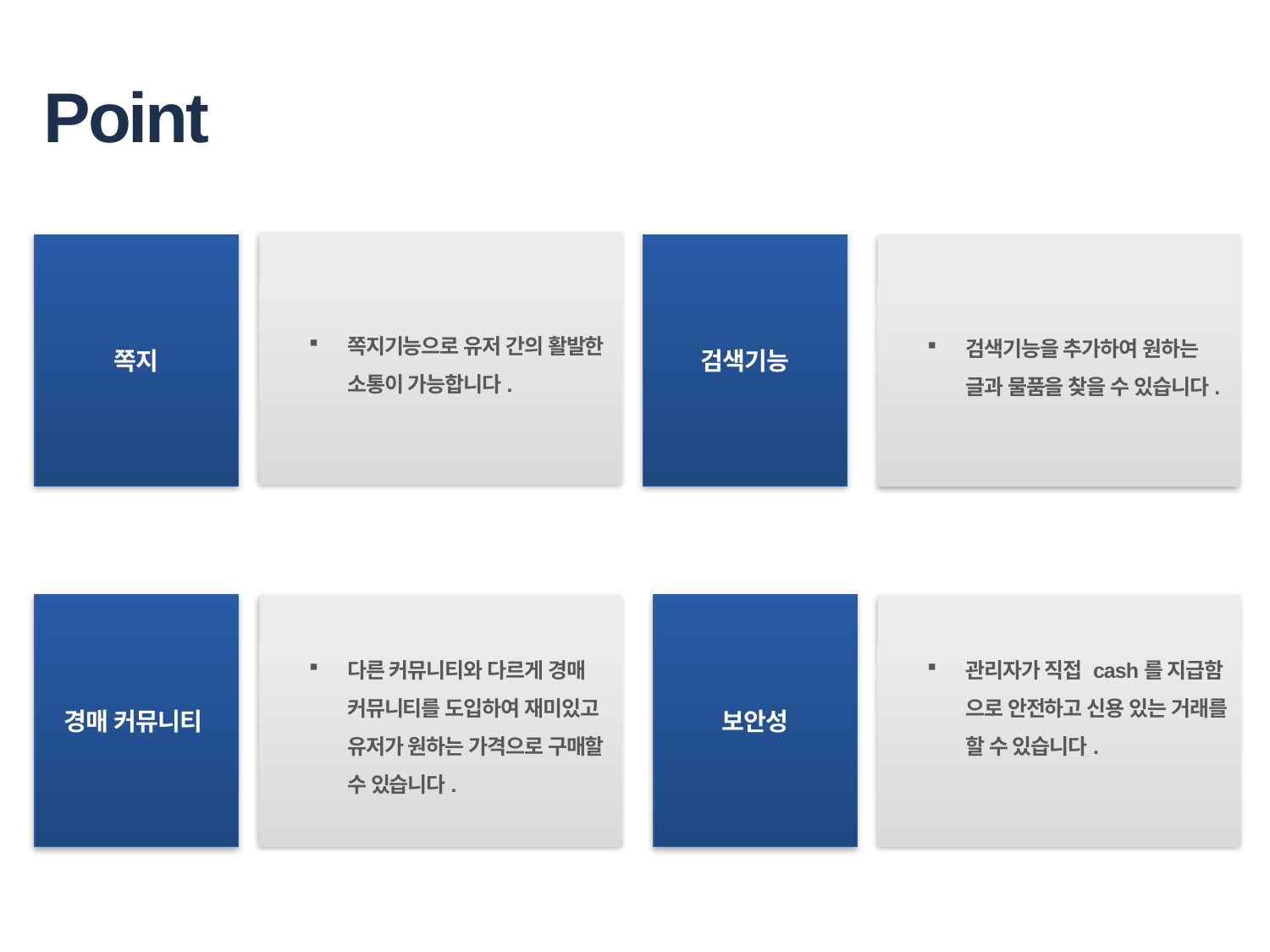

# Point
쪽지기능으로 유저 간의 활발한 소통이 가능합니다.
쪽지
검색기능
검색기능을 추가하여 원하는 글과 물품을 찾을 수 있습니다.
관리자가 직접 cash를 지급함 으로 안전하고 신용 있는 거래를 할 수 있습니다.

보안성
경매 커뮤니티
다른 커뮤니티와 다르게 경매 커뮤니티를 도입하여 재미있고 유저가 원하는 가격으로 구매할 수 있습니다.